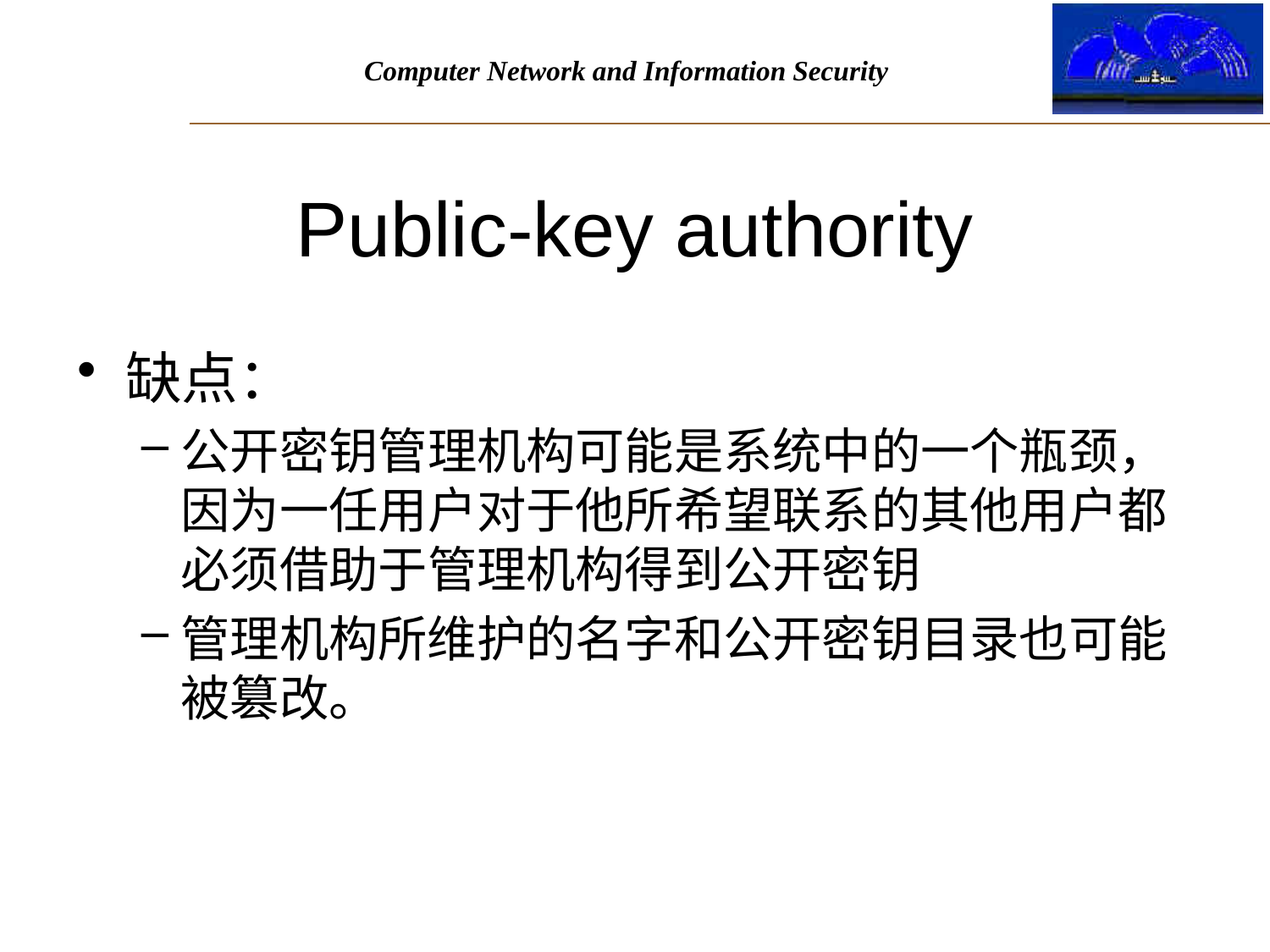

# Public-key authority
缺点：
公开密钥管理机构可能是系统中的一个瓶颈，因为一任用户对于他所希望联系的其他用户都必须借助于管理机构得到公开密钥
管理机构所维护的名字和公开密钥目录也可能被篡改。